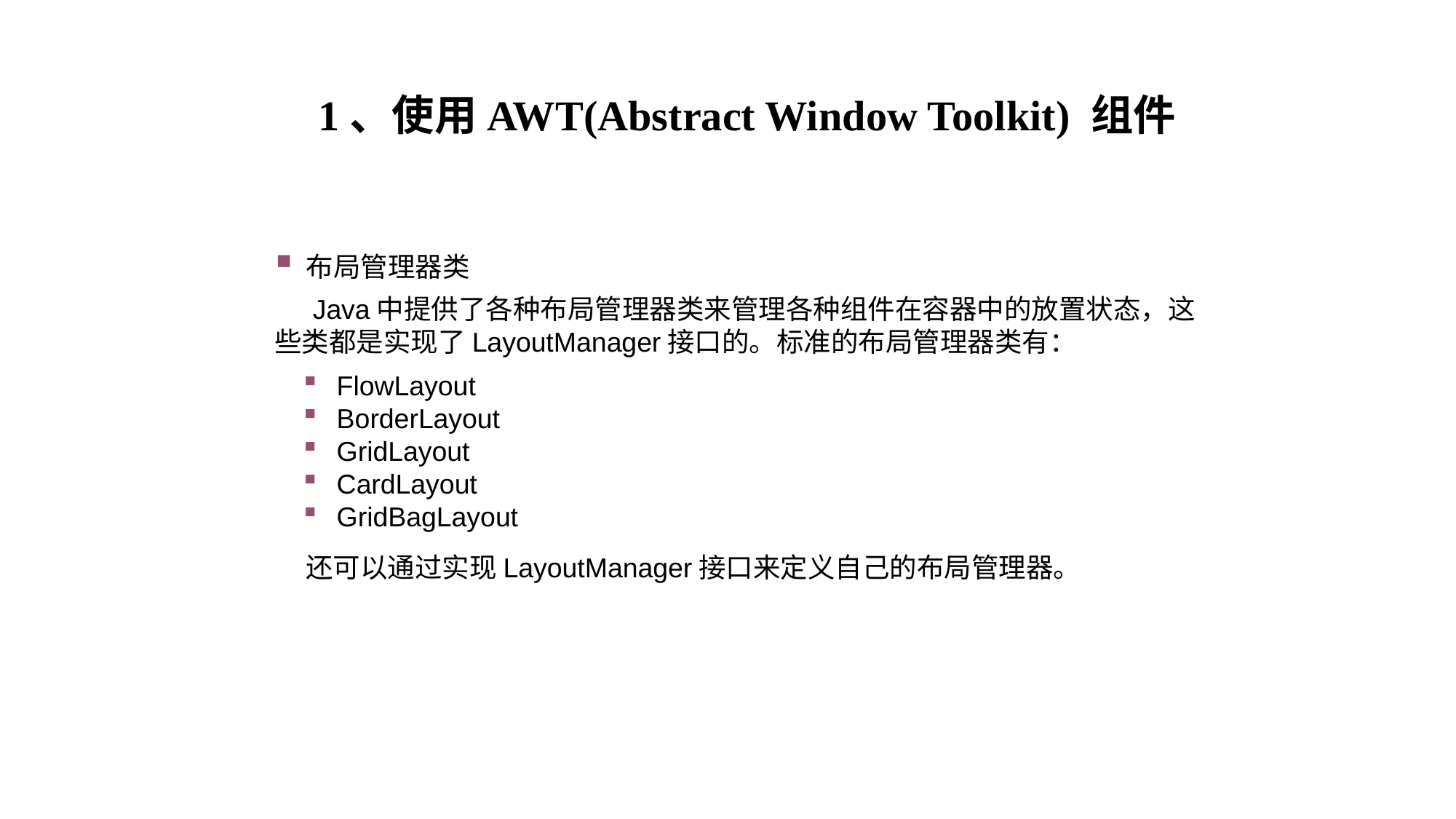

1、使用AWT(Abstract Window Toolkit) 组件
 布局管理器类

     Java中提供了各种布局管理器类来管理各种组件在容器中的放置状态，这些类都是实现了LayoutManager接口的。标准的布局管理器类有：

 FlowLayout
 BorderLayout
 GridLayout
 CardLayout
 GridBagLayout

    还可以通过实现LayoutManager接口来定义自己的布局管理器。